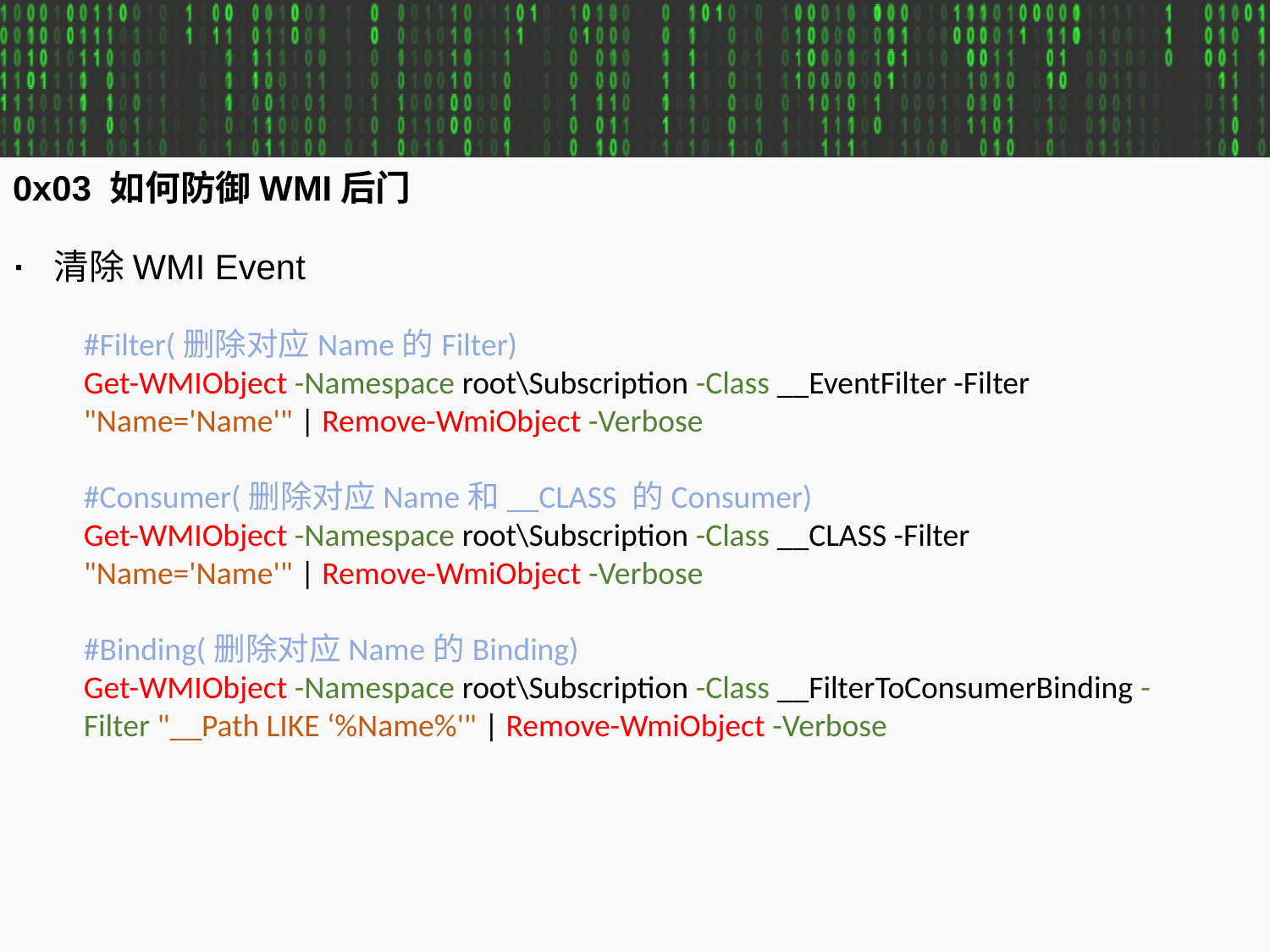

0x03 如何防御WMI后门
·  清除WMI Event
#Filter(删除对应Name的Filter)
Get-WMIObject -Namespace root\Subscription -Class __EventFilter -Filter "Name='Name'" | Remove-WmiObject -Verbose

#Consumer(删除对应Name和__CLASS 的Consumer)
Get-WMIObject -Namespace root\Subscription -Class __CLASS -Filter "Name='Name'" | Remove-WmiObject -Verbose

#Binding(删除对应Name的Binding)
Get-WMIObject -Namespace root\Subscription -Class __FilterToConsumerBinding -Filter "__Path LIKE ‘%Name%'" | Remove-WmiObject -Verbose